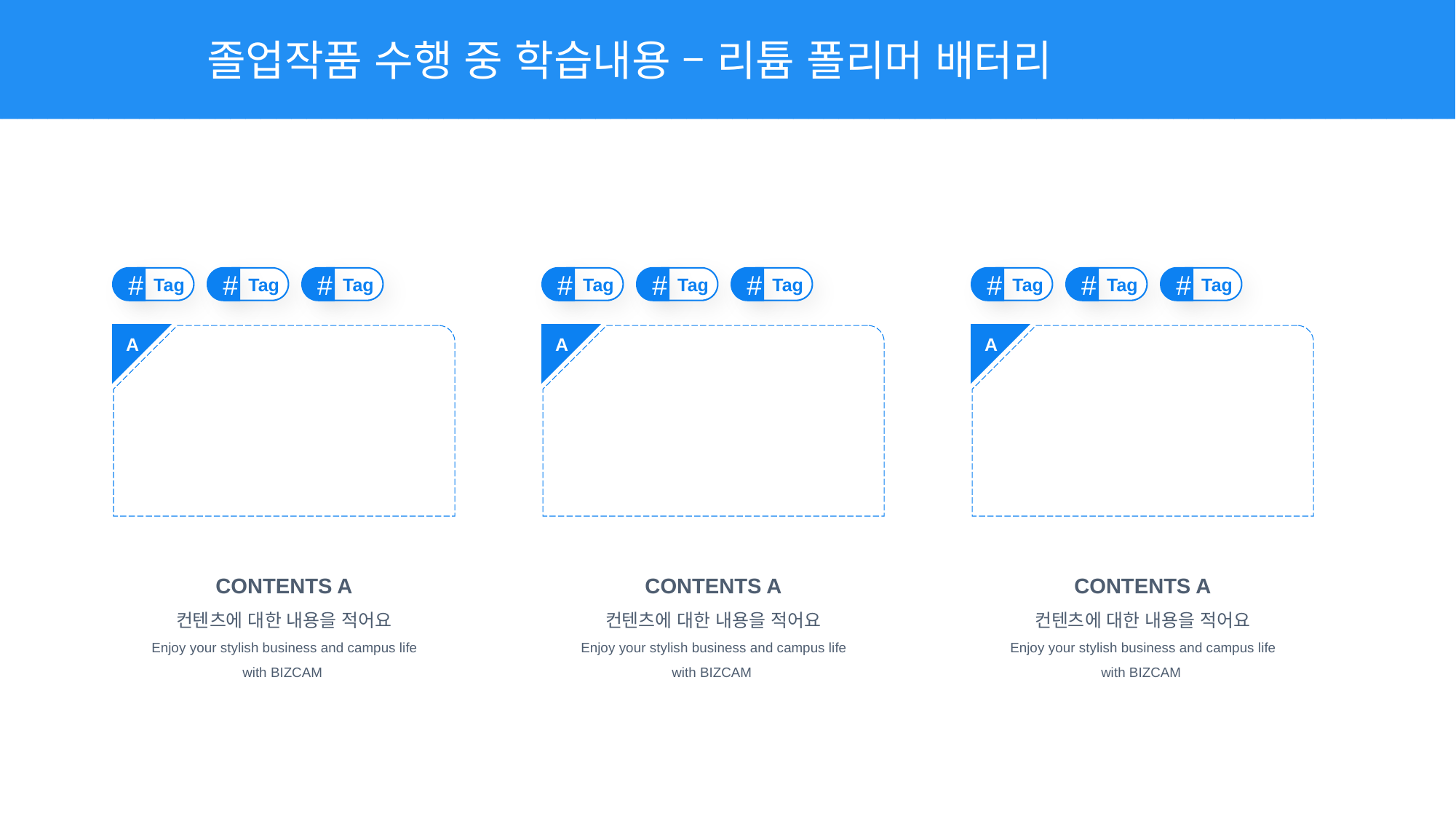

졸업작품 수행 중 학습내용 – 리튬 폴리머 배터리
Tag
#
Tag
#
Tag
#
Tag
#
Tag
#
Tag
#
Tag
#
Tag
#
Tag
#
A
A
A
A
A
A

CONTENTS A
컨텐츠에 대한 내용을 적어요
Enjoy your stylish business and campus life with BIZCAM
CONTENTS A
컨텐츠에 대한 내용을 적어요
Enjoy your stylish business and campus life with BIZCAM
CONTENTS A
컨텐츠에 대한 내용을 적어요
Enjoy your stylish business and campus life with BIZCAM